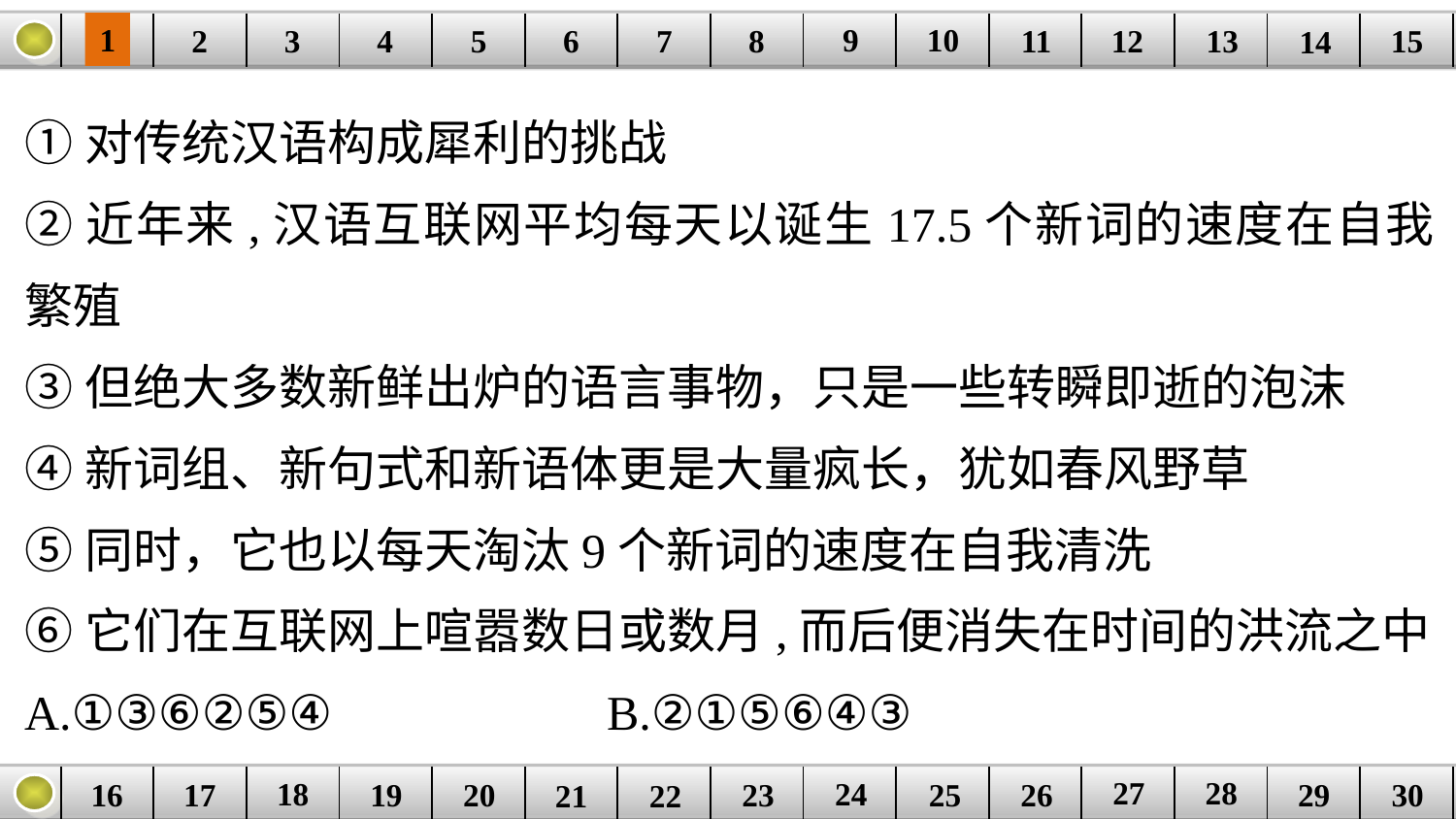

9
10
1
3
4
5
6
8
11
2
12
15
|  |  |  |  |  |  |  |  |  |  |  |  |  |  |  |
| --- | --- | --- | --- | --- | --- | --- | --- | --- | --- | --- | --- | --- | --- | --- |
7
13
14

①对传统汉语构成犀利的挑战
②近年来,汉语互联网平均每天以诞生17.5个新词的速度在自我繁殖
③但绝大多数新鲜出炉的语言事物，只是一些转瞬即逝的泡沫
④新词组、新句式和新语体更是大量疯长，犹如春风野草
⑤同时，它也以每天淘汰9个新词的速度在自我清洗
⑥它们在互联网上喧嚣数日或数月,而后便消失在时间的洪流之中
A.①③⑥②⑤④  		B.②①⑤⑥④③
C.②⑤④①③⑥  		D.③⑥②⑤④①

27
28
18
24
16
25
26
30
|  |  |  |  |  |  |  |  |  |  |  |  |  |  |  |
| --- | --- | --- | --- | --- | --- | --- | --- | --- | --- | --- | --- | --- | --- | --- |
23
17
19
20
29
21
22